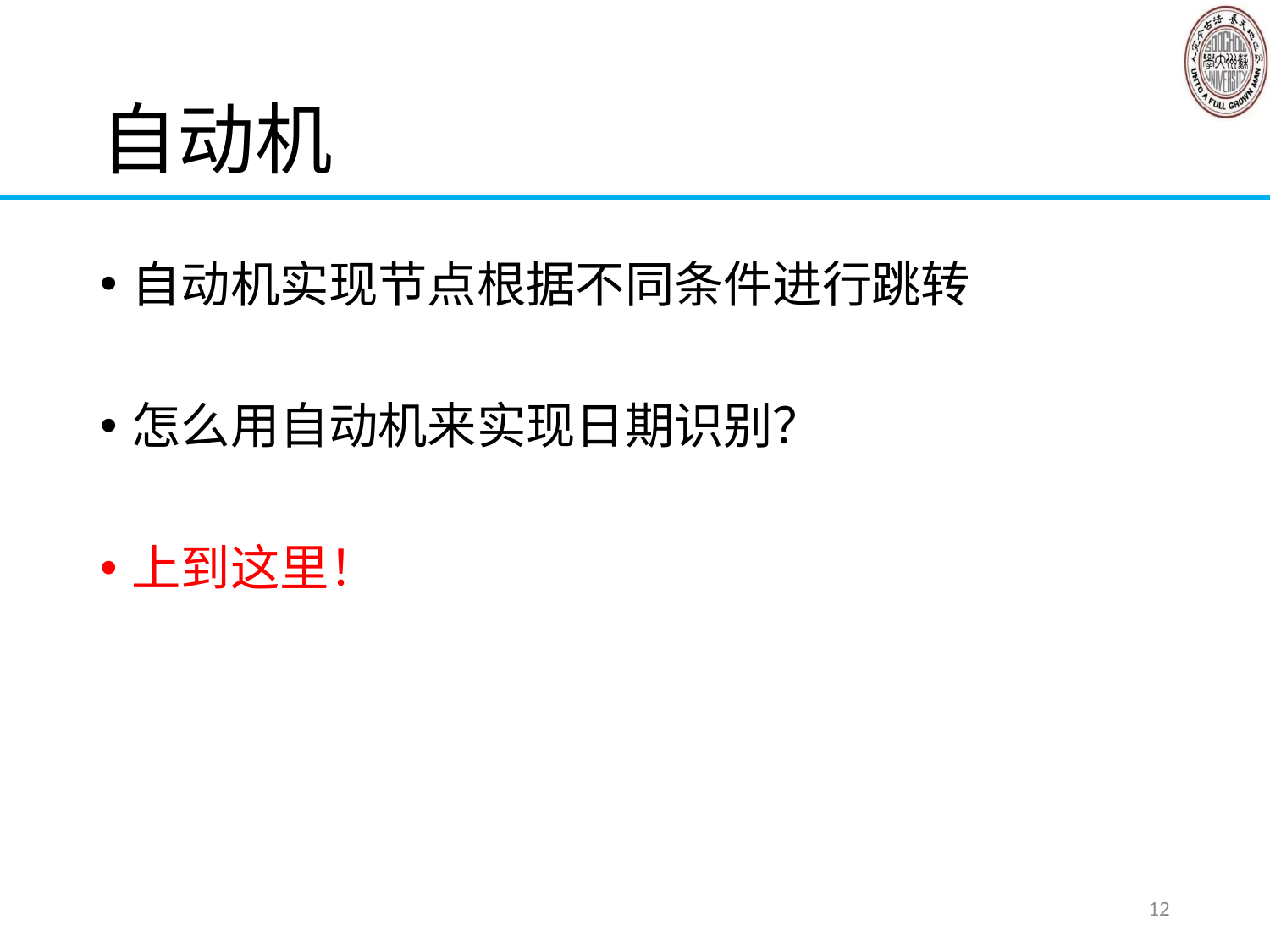

# 自动机
自动机实现节点根据不同条件进行跳转

怎么用自动机来实现日期识别？

上到这里！

12